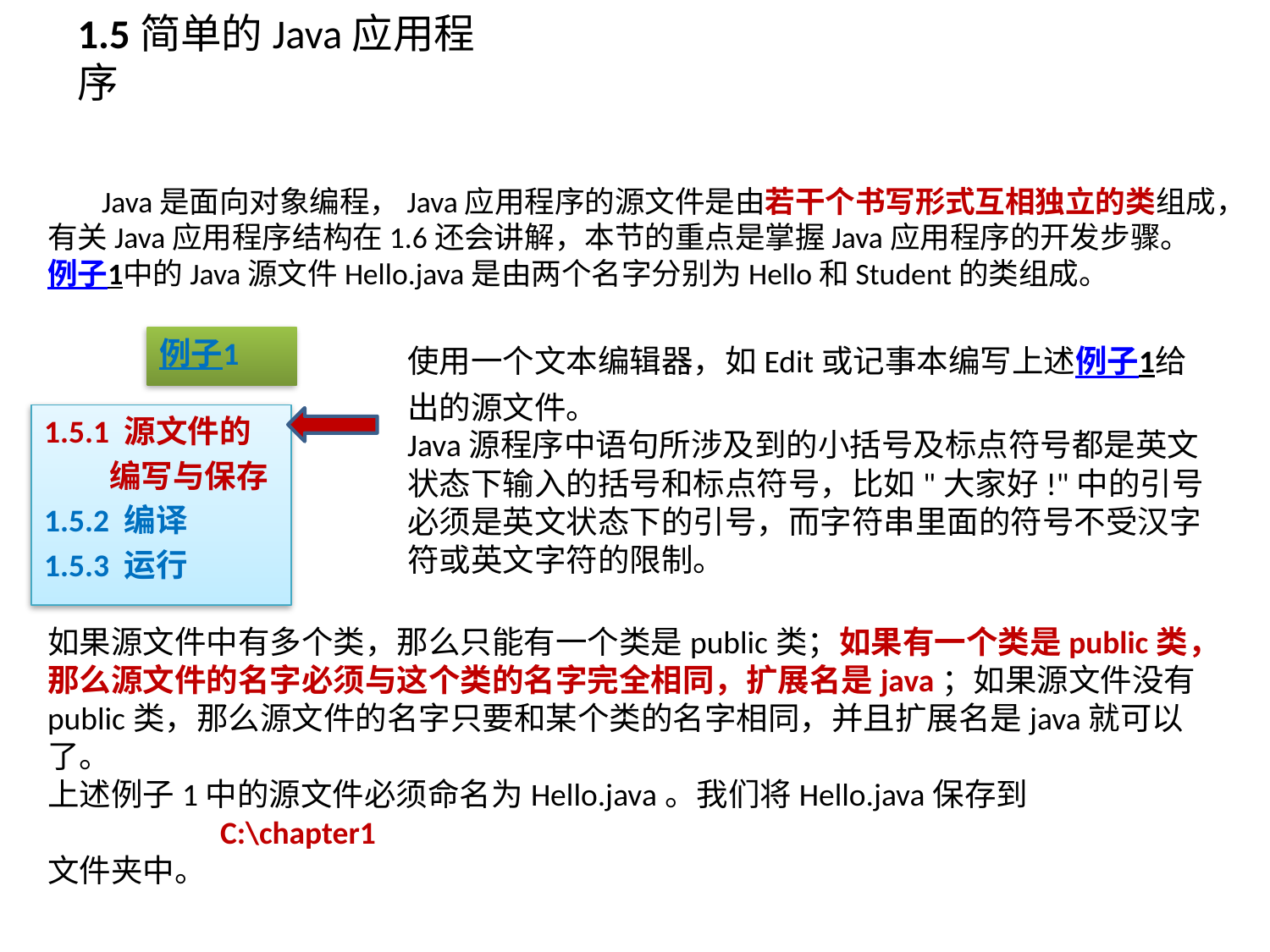

# 1.5简单的Java应用程序
        Java是面向对象编程，Java应用程序的源文件是由若干个书写形式互相独立的类组成，有关Java应用程序结构在1.6还会讲解，本节的重点是掌握Java应用程序的开发步骤。例子1中的Java源文件Hello.java是由两个名字分别为Hello和Student的类组成。

例子1
使用一个文本编辑器，如Edit或记事本编写上述例子1给出的源文件。
Java源程序中语句所涉及到的小括号及标点符号都是英文状态下输入的括号和标点符号，比如"大家好!"中的引号必须是英文状态下的引号，而字符串里面的符号不受汉字符或英文字符的限制。
1.5.1 源文件的
        编写与保存
1.5.2 编译
1.5.3 运行

如果源文件中有多个类，那么只能有一个类是public类；如果有一个类是public类，那么源文件的名字必须与这个类的名字完全相同，扩展名是java；如果源文件没有public类，那么源文件的名字只要和某个类的名字相同，并且扩展名是java就可以了。
上述例子1中的源文件必须命名为Hello.java。我们将Hello.java保存到
                        C:\chapter1
文件夹中。